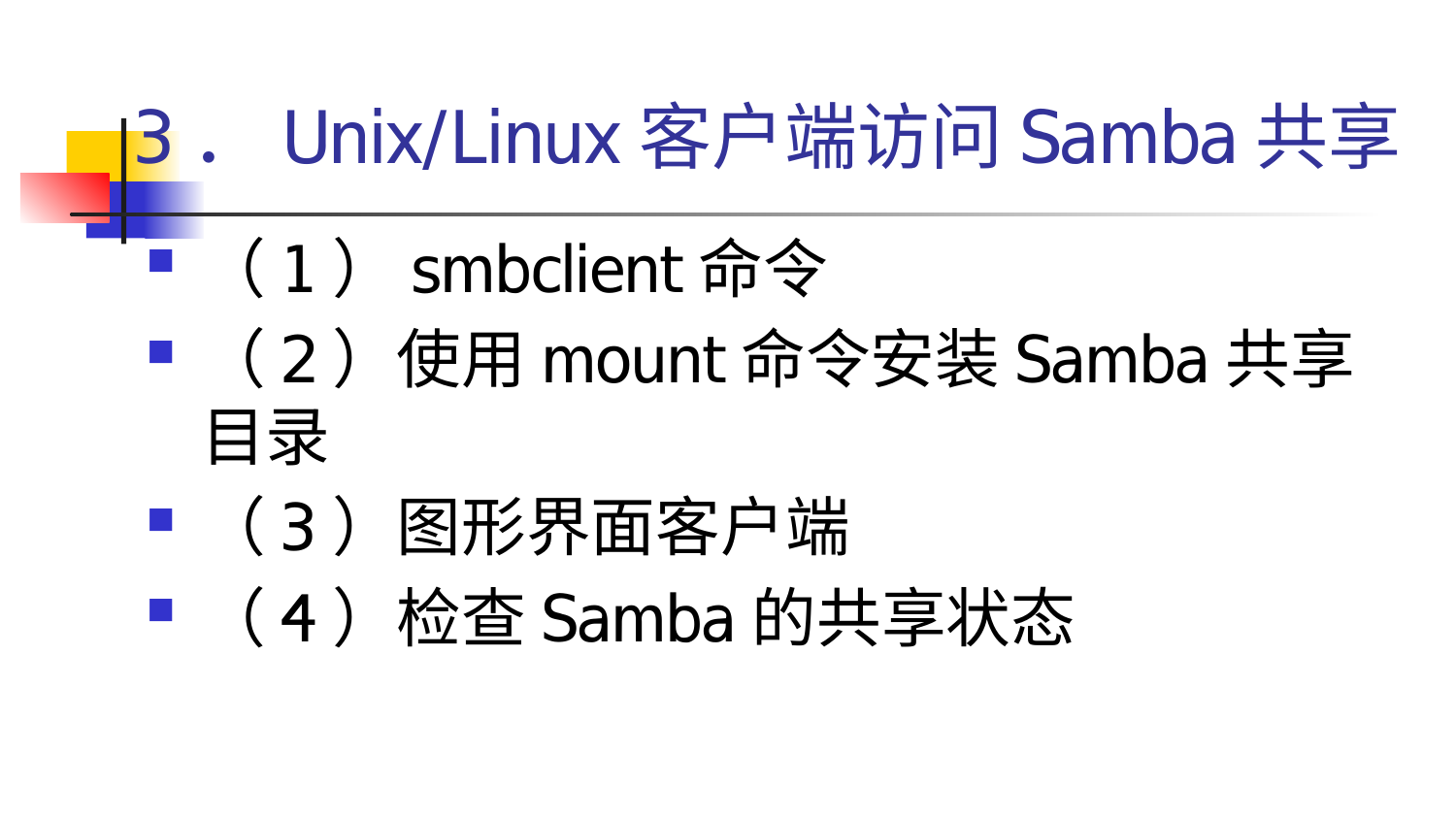

# 3．Unix/Linux客户端访问Samba共享
（1）smbclient命令
（2）使用mount命令安装Samba共享目录
（3）图形界面客户端
（4）检查Samba的共享状态